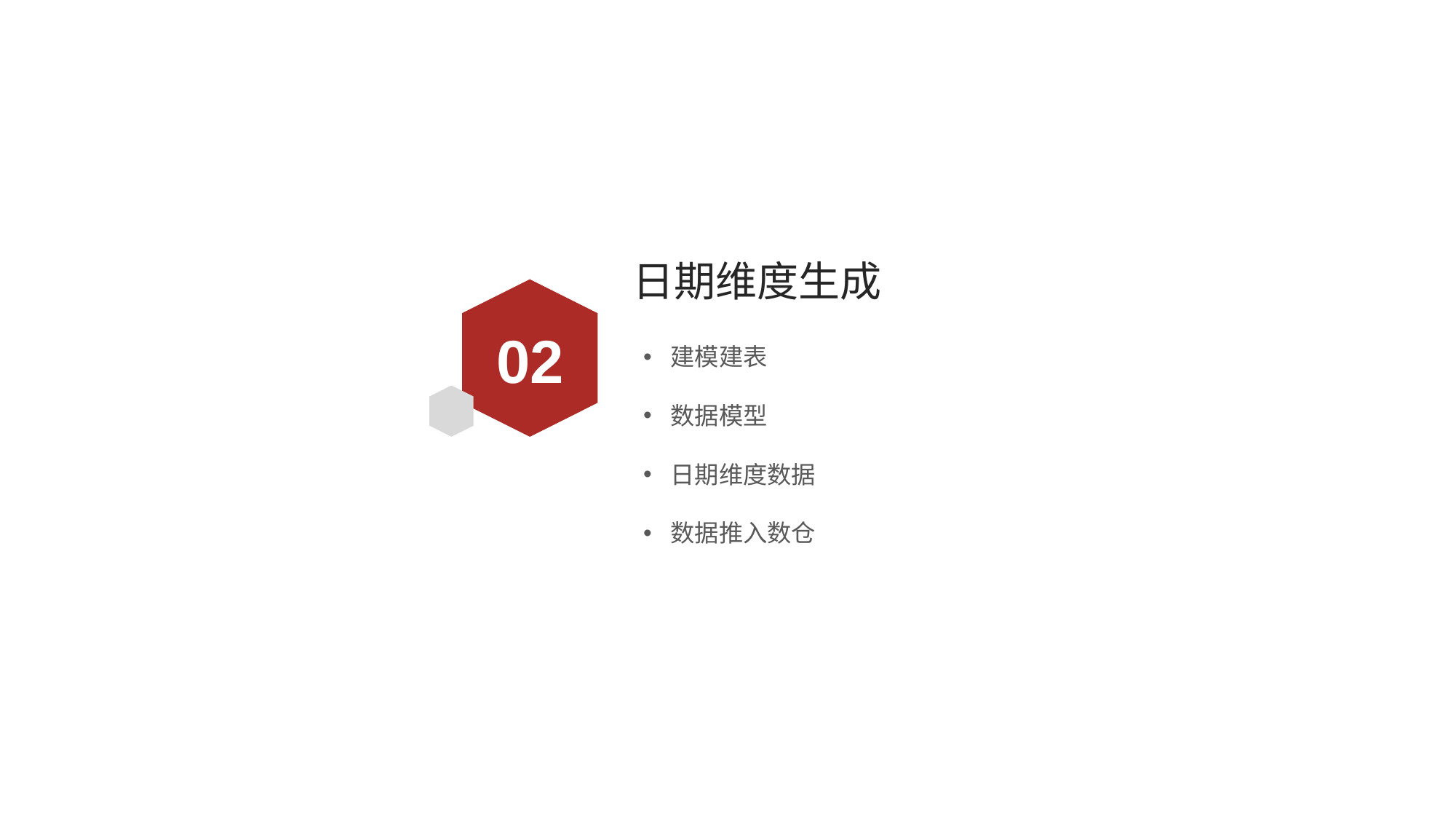

# 日期维度生成
02
建模建表
数据模型
日期维度数据
数据推入数仓